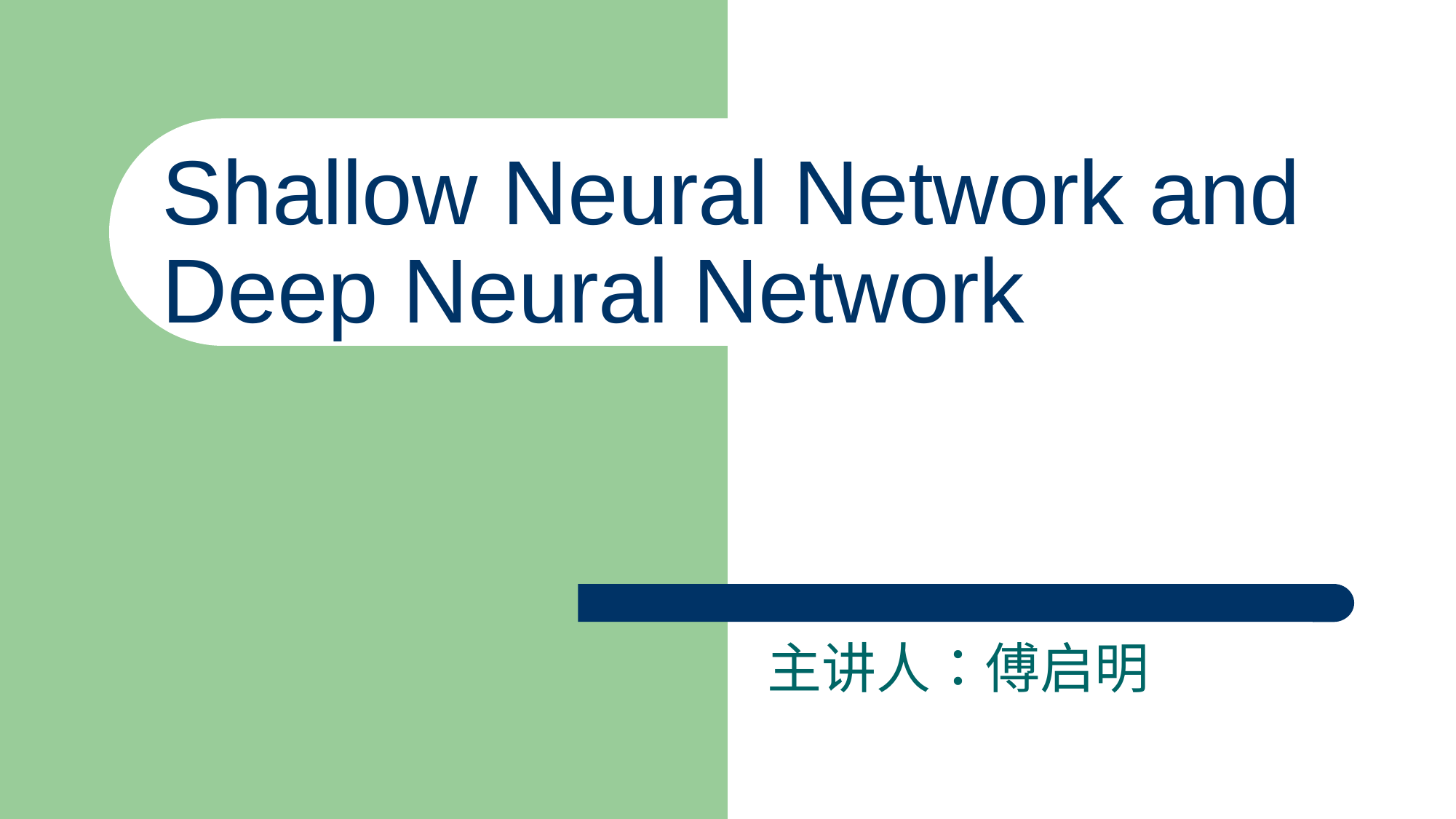

Shallow Neural Network and Deep Neural Network
主讲人：傅启明
1